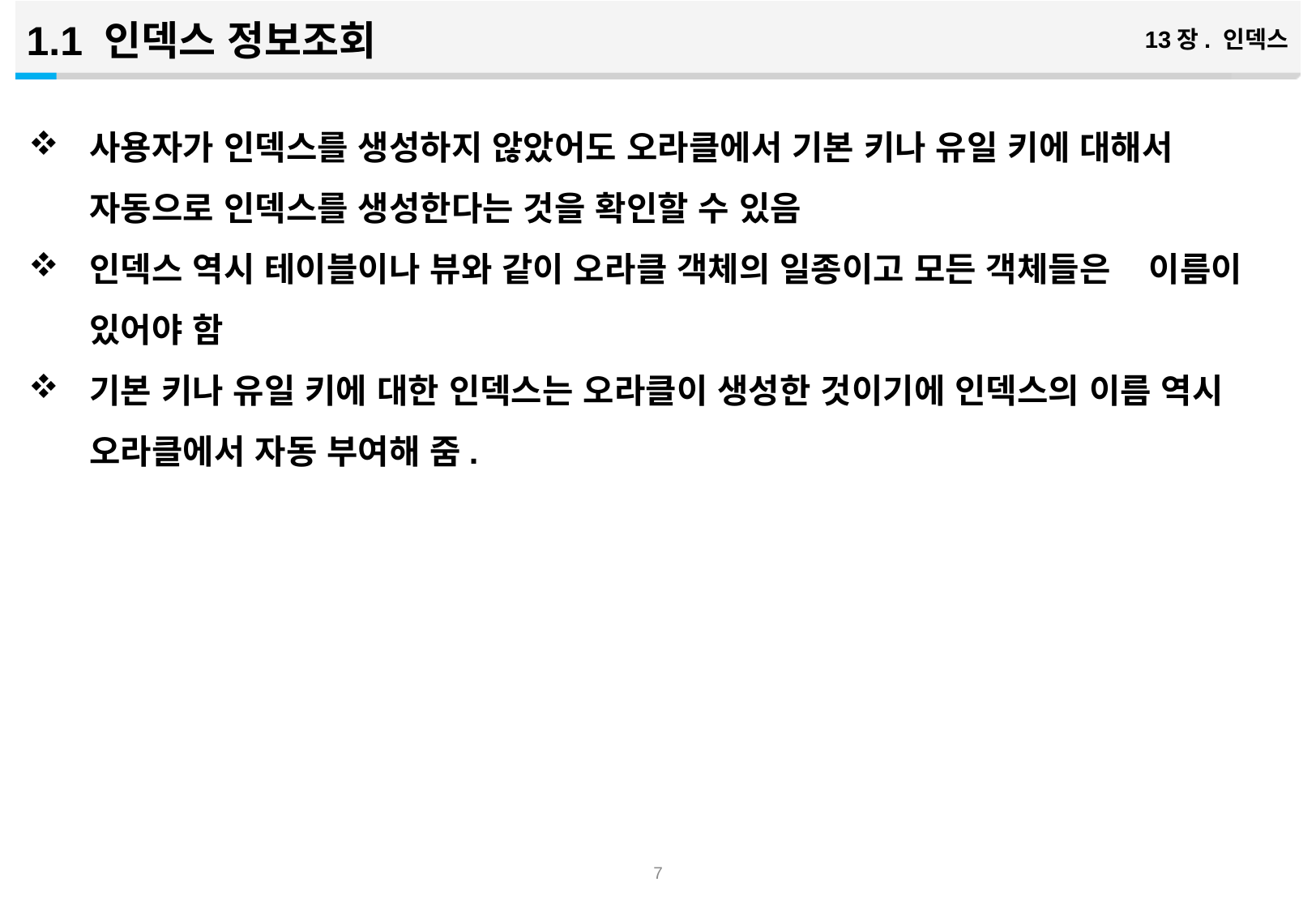

1.1 인덱스 정보조회
13장. 인덱스
사용자가 인덱스를 생성하지 않았어도 오라클에서 기본 키나 유일 키에 대해서 자동으로 인덱스를 생성한다는 것을 확인할 수 있음
인덱스 역시 테이블이나 뷰와 같이 오라클 객체의 일종이고 모든 객체들은    이름이 있어야 함
기본 키나 유일 키에 대한 인덱스는 오라클이 생성한 것이기에 인덱스의 이름 역시 오라클에서 자동 부여해 줌.
7